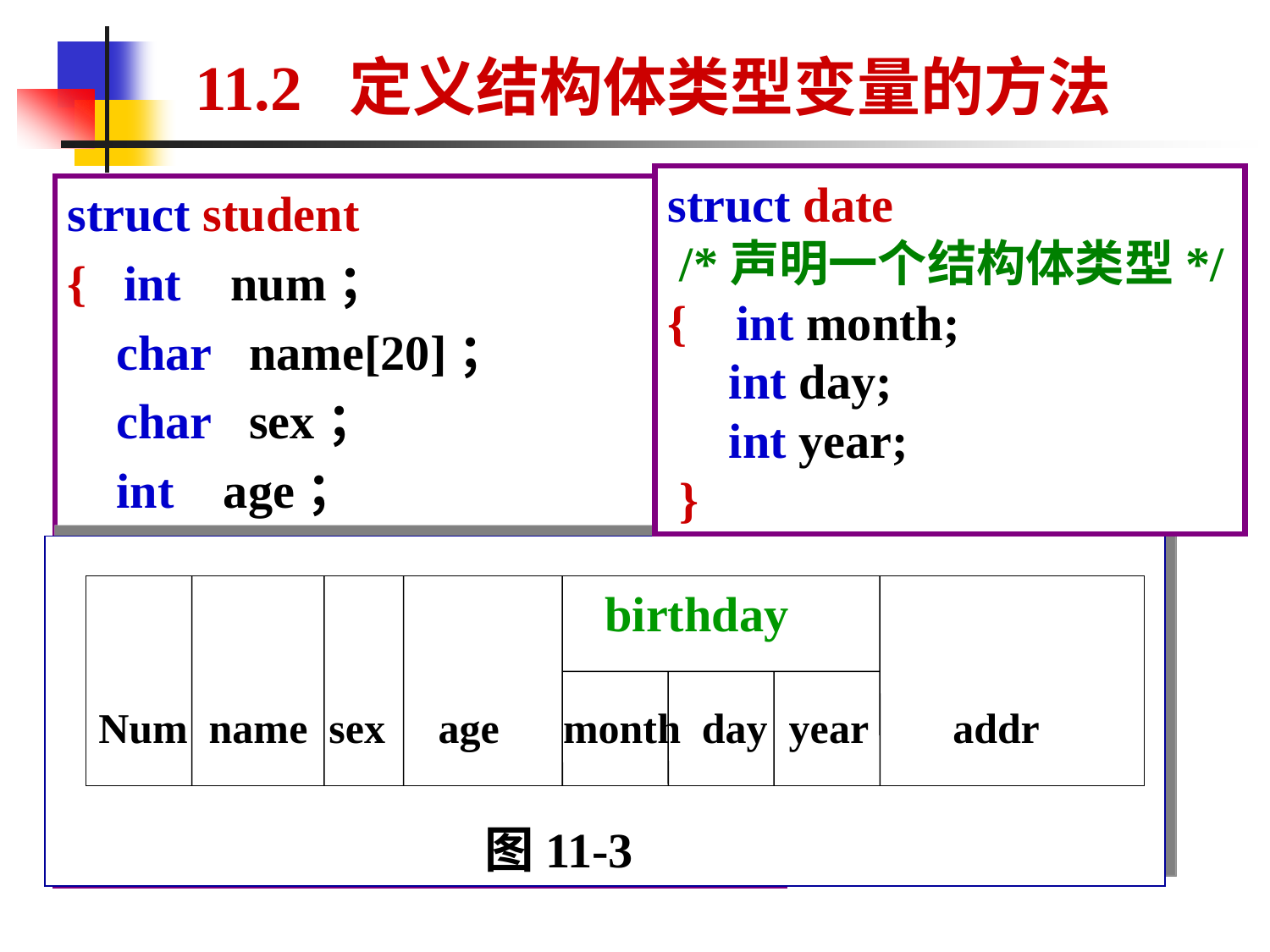

11.2  定义结构体类型变量的方法
struct date
 /*声明一个结构体类型*/
{    int month;
     int day;
     int year;
 }
struct student
{   int    num；
    char   name[20]；
    char   sex；
    int    age；
    float  score；
    struct date birthday；
    char   addr[30]；
｝student1, student2;

                                     图11-3
b                                       birthday

Num  name  sex     age      month  day  year        addr